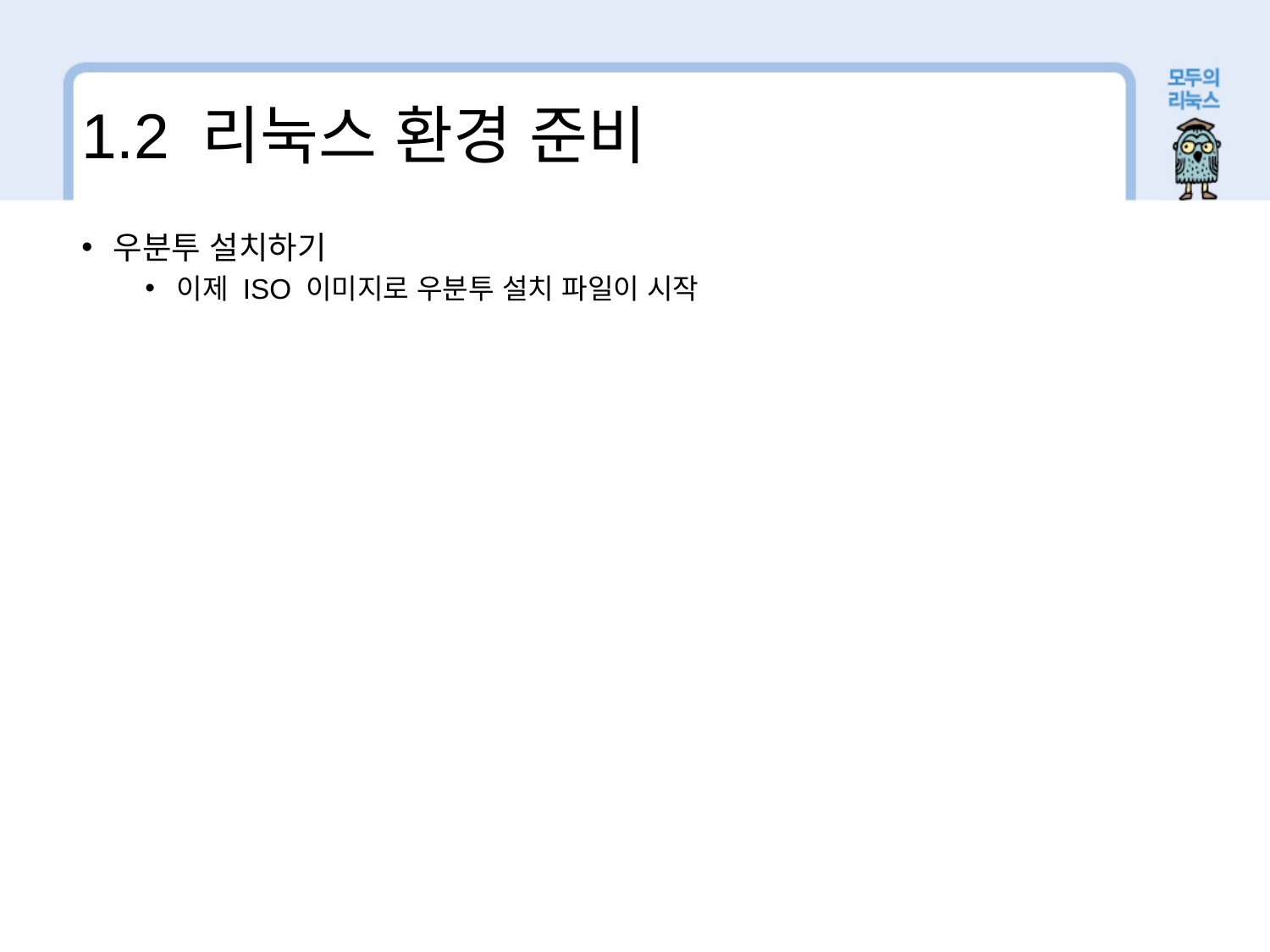

1.2 리눅스 환경 준비
우분투 설치하기
이제 ISO 이미지로 우분투 설치 파일이 시작